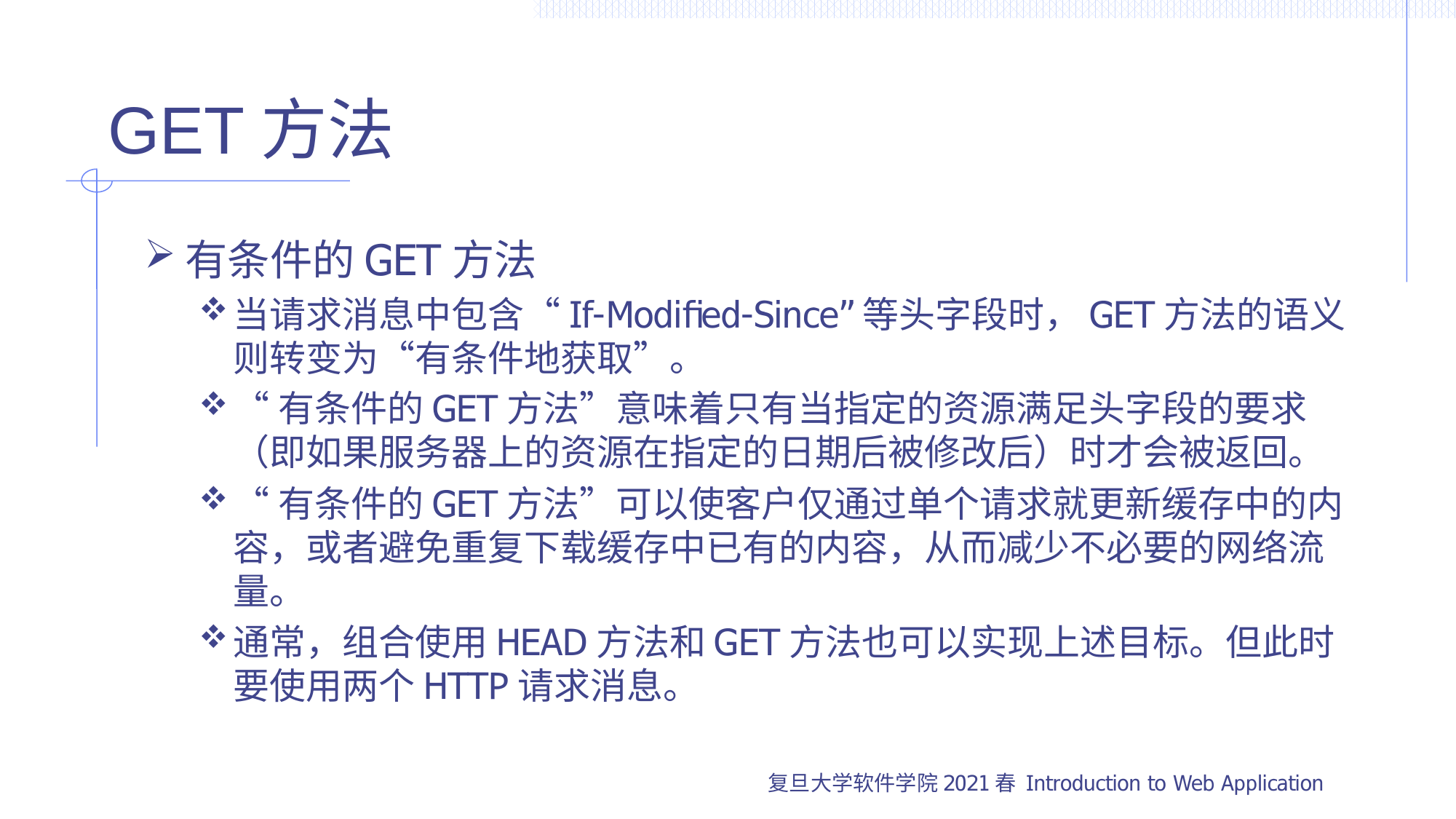

# GET方法
有条件的GET方法
当请求消息中包含“If-Modified-Since”等头字段时，GET方法的语义则转变为“有条件地获取”。
“有条件的GET方法”意味着只有当指定的资源满足头字段的要求（即如果服务器上的资源在指定的日期后被修改后）时才会被返回。
“有条件的GET方法”可以使客户仅通过单个请求就更新缓存中的内容，或者避免重复下载缓存中已有的内容，从而减少不必要的网络流量。
通常，组合使用HEAD方法和GET方法也可以实现上述目标。但此时要使用两个HTTP请求消息。